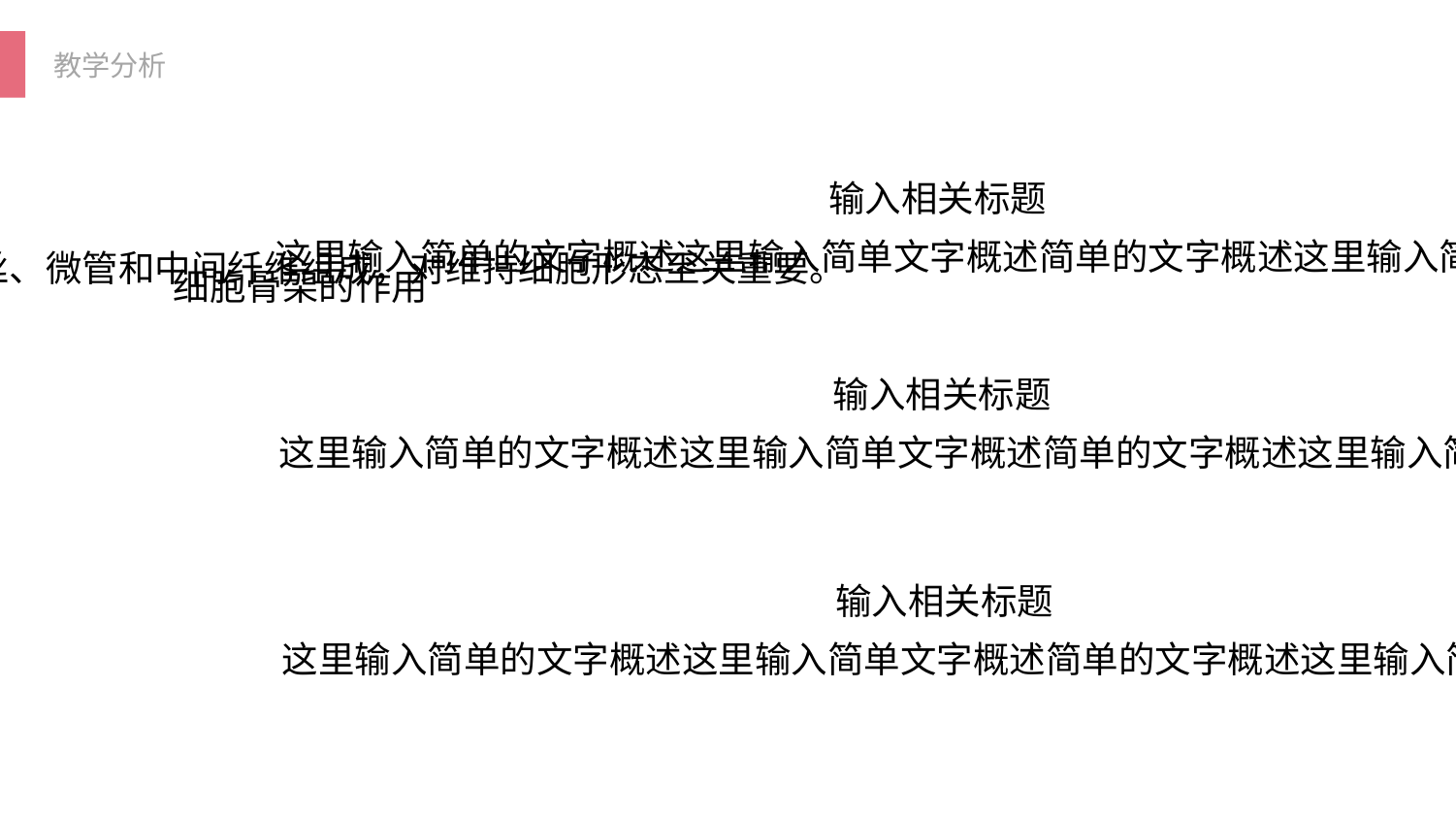

输入相关标题
这里输入简单的文字概述这里输入简单文字概述简单的文字概述这里输入简单的文字概述这里输入
细胞骨架由微丝、微管和中间纤维组成，对维持细胞形态至关重要。
细胞骨架的作用
输入相关标题
这里输入简单的文字概述这里输入简单文字概述简单的文字概述这里输入简单的文字概述这里输入
输入相关标题
这里输入简单的文字概述这里输入简单文字概述简单的文字概述这里输入简单的文字概述这里输入